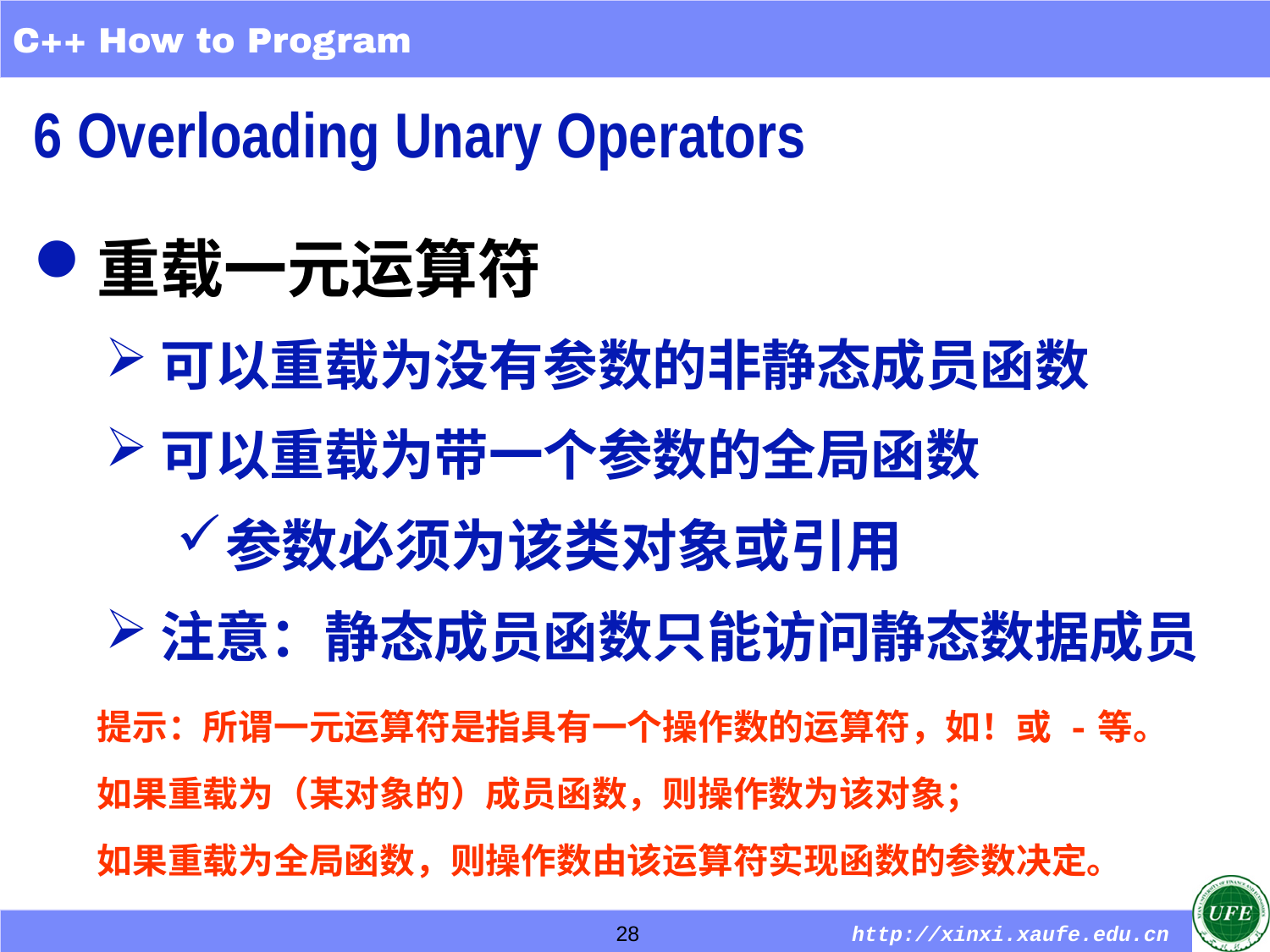

6 Overloading Unary Operators
重载一元运算符
可以重载为没有参数的非静态成员函数
可以重载为带一个参数的全局函数
参数必须为该类对象或引用
注意：静态成员函数只能访问静态数据成员
提示：所谓一元运算符是指具有一个操作数的运算符，如！或 -等。
如果重载为（某对象的）成员函数，则操作数为该对象；
如果重载为全局函数，则操作数由该运算符实现函数的参数决定。
28